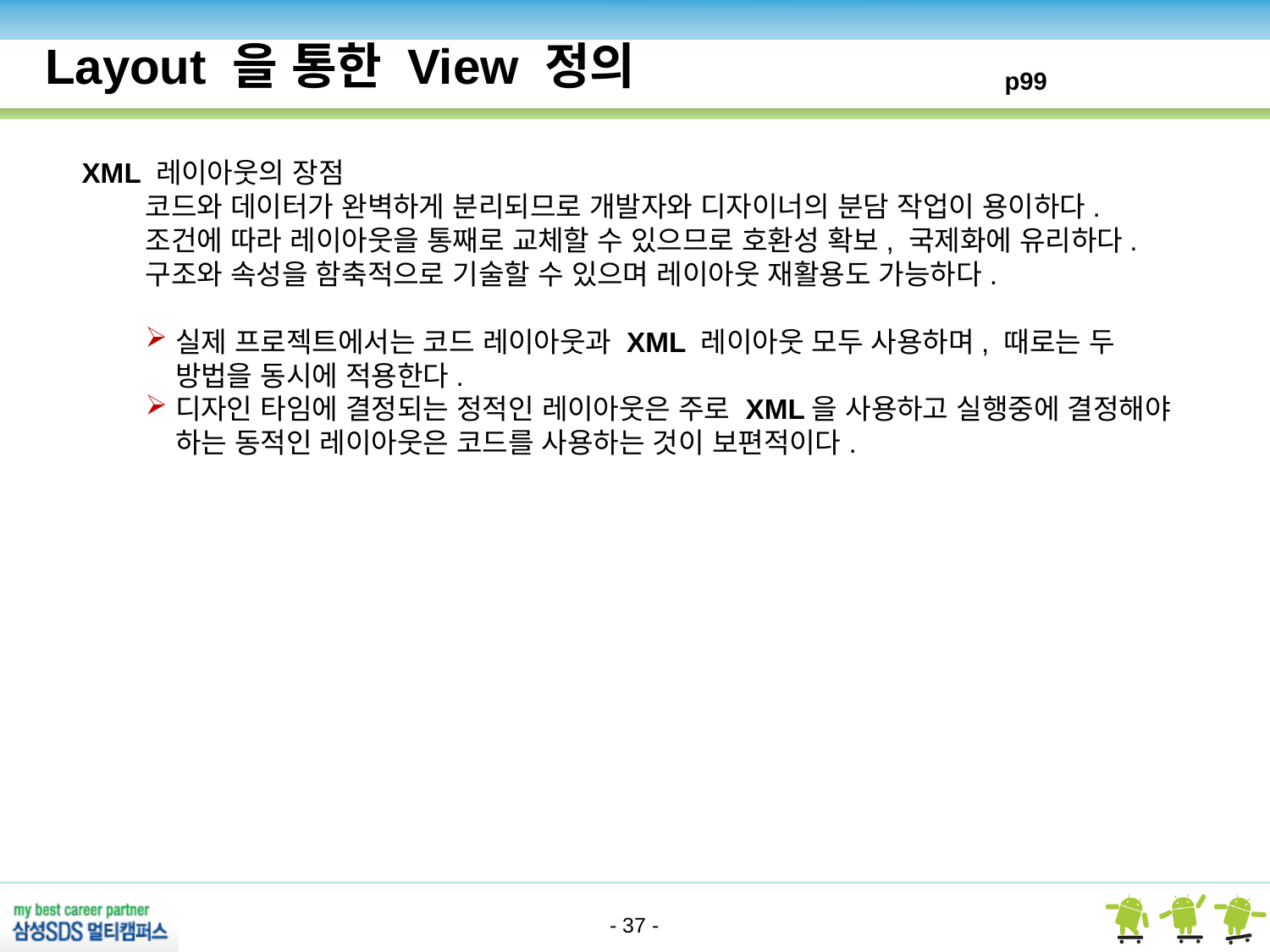

Layout 을 통한 View 정의
p99
XML 레이아웃의 장점
코드와 데이터가 완벽하게 분리되므로 개발자와 디자이너의 분담 작업이 용이하다.
조건에 따라 레이아웃을 통째로 교체할 수 있으므로 호환성 확보, 국제화에 유리하다.
구조와 속성을 함축적으로 기술할 수 있으며 레이아웃 재활용도 가능하다.

실제 프로젝트에서는 코드 레이아웃과 XML 레이아웃 모두 사용하며, 때로는 두 방법을 동시에 적용한다.
디자인 타임에 결정되는 정적인 레이아웃은 주로 XML을 사용하고 실행중에 결정해야 하는 동적인 레이아웃은 코드를 사용하는 것이 보편적이다.
- 37 -